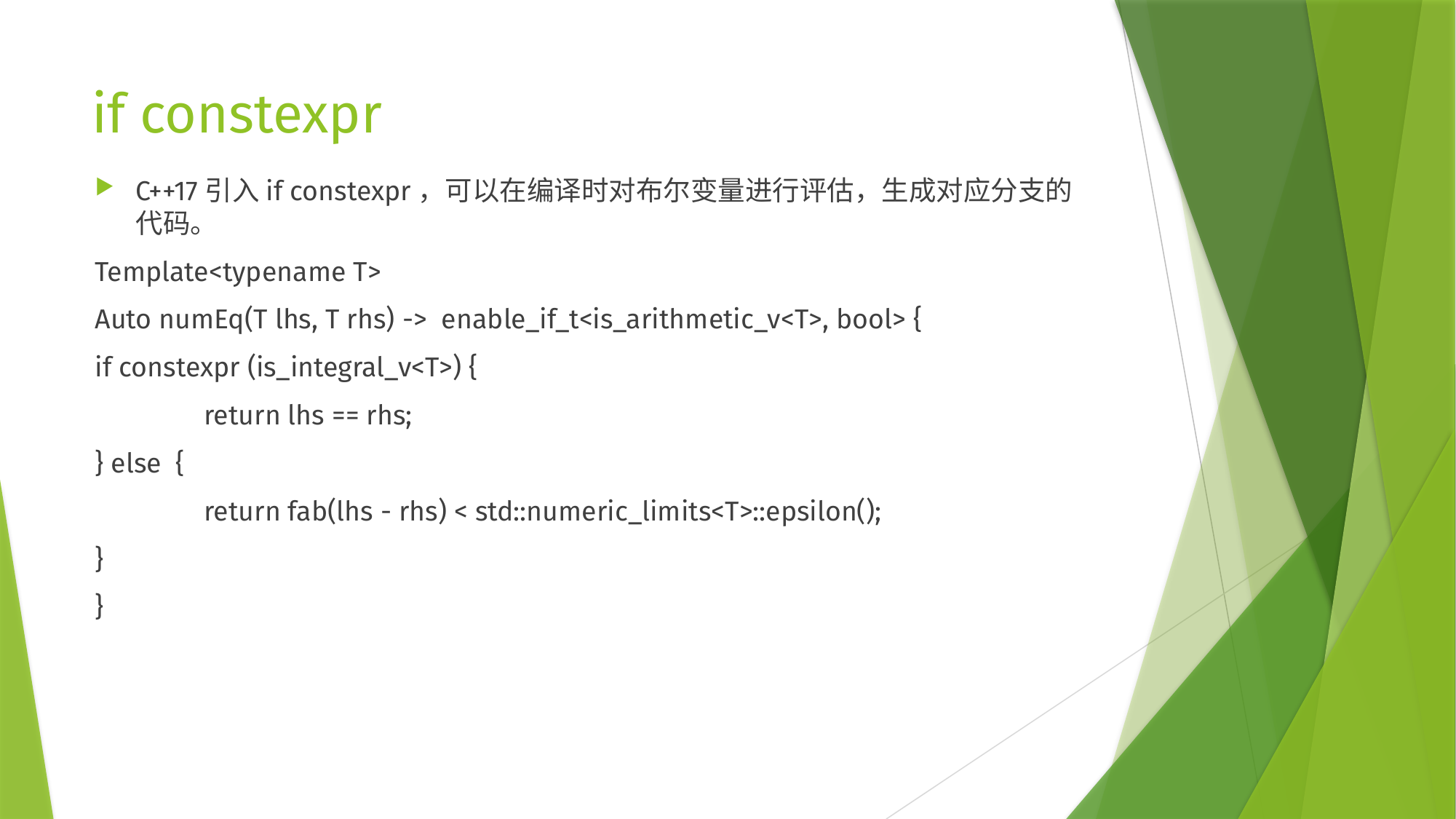

# if constexpr
C++17引入if constexpr，可以在编译时对布尔变量进行评估，生成对应分支的代码。
Template<typename T>
Auto numEq(T lhs, T rhs) ->  enable_if_t<is_arithmetic_v<T>, bool> {
if constexpr (is_integral_v<T>) {
	return lhs == rhs;
} else  {
	return fab(lhs - rhs) < std::numeric_limits<T>::epsilon();
}
}